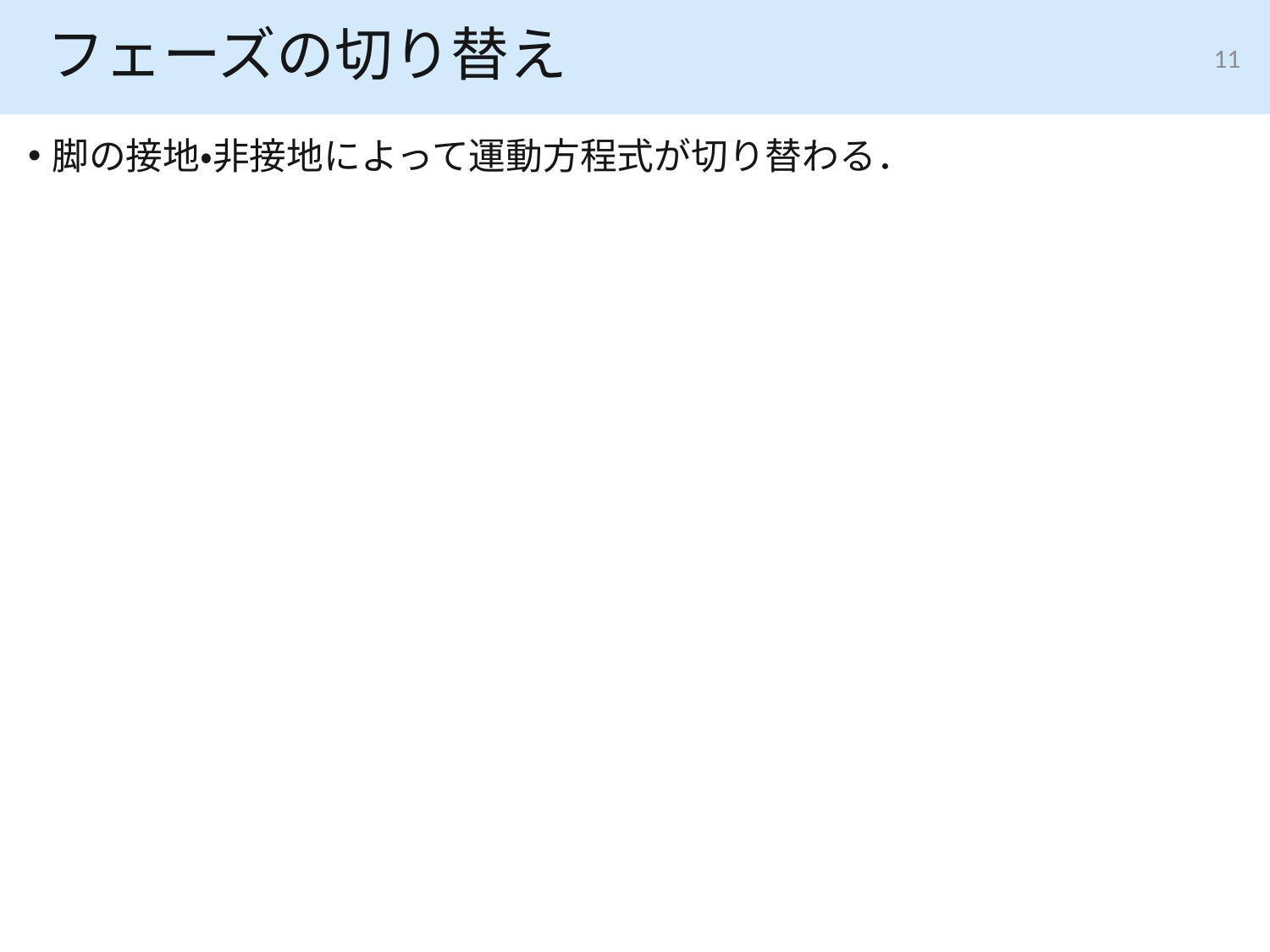

# フェーズの切り替え
11
脚の接地・非接地によって運動方程式が切り替わる．